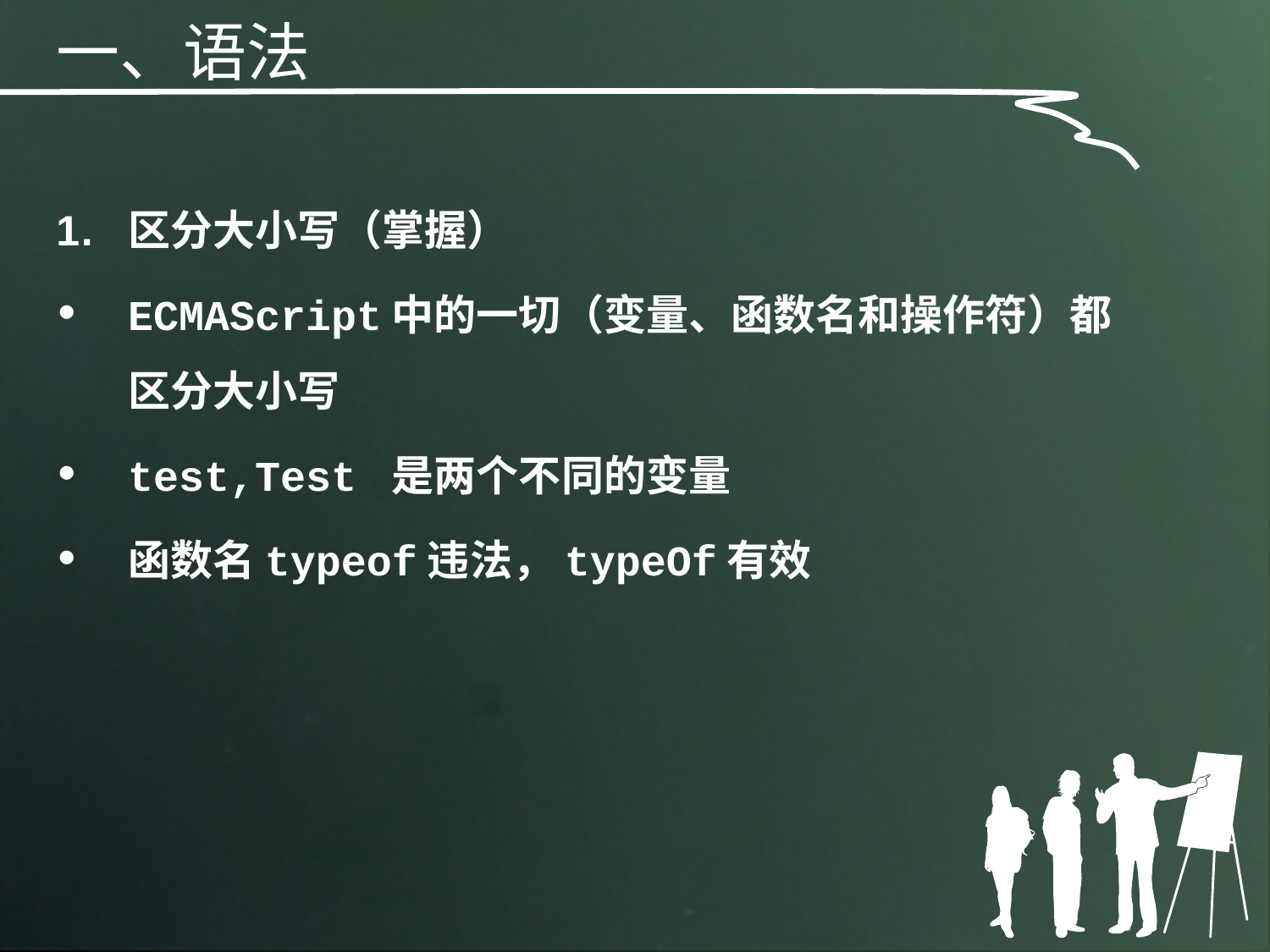

一、语法

区分大小写（掌握）
ECMAScript中的一切（变量、函数名和操作符）都区分大小写
test,Test 是两个不同的变量
函数名typeof违法，typeOf有效